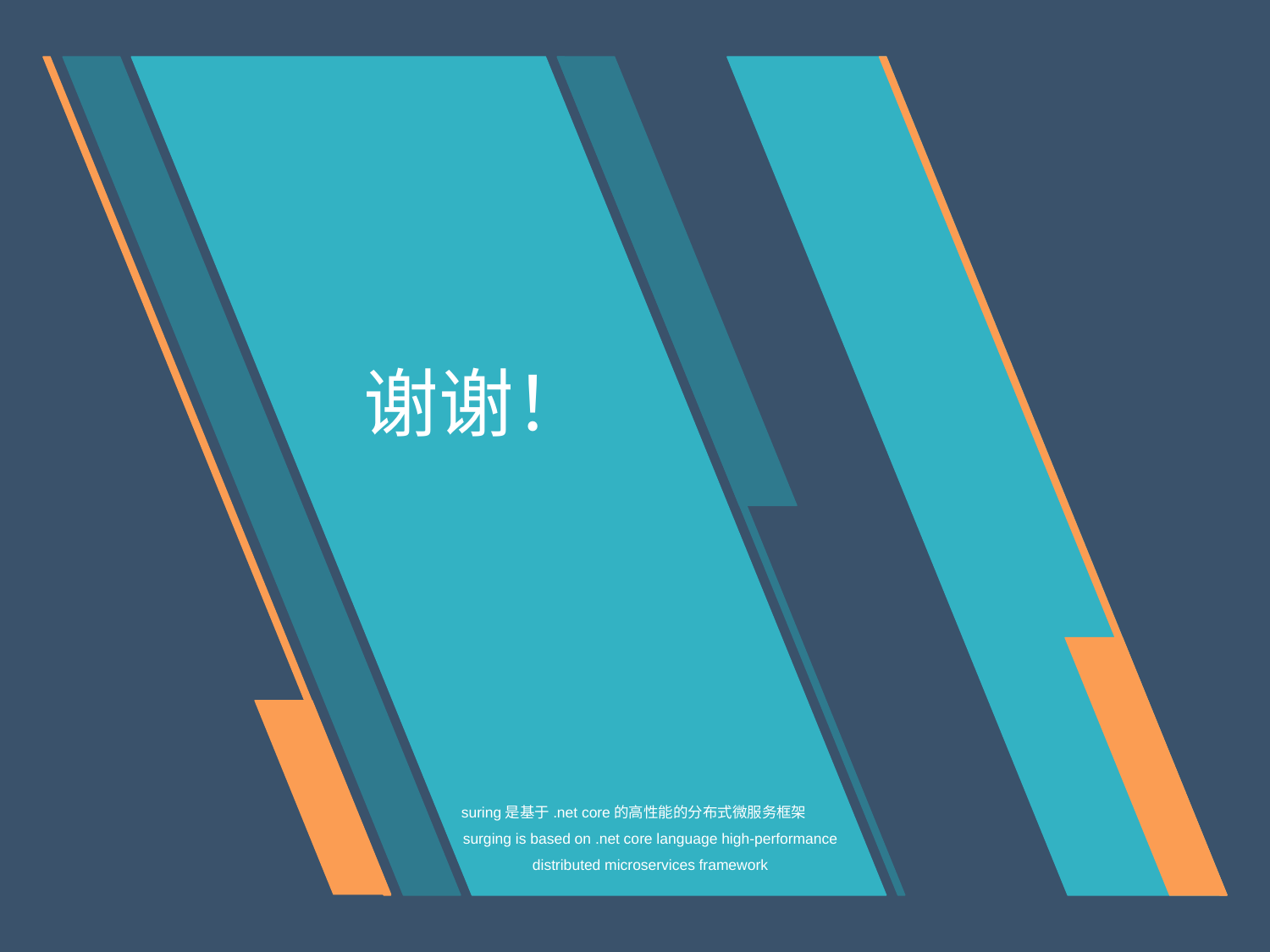

谢谢！

 suring是基于.net core的高性能的分布式微服务框架
surging is based on .net core language high-performance distributed microservices framework